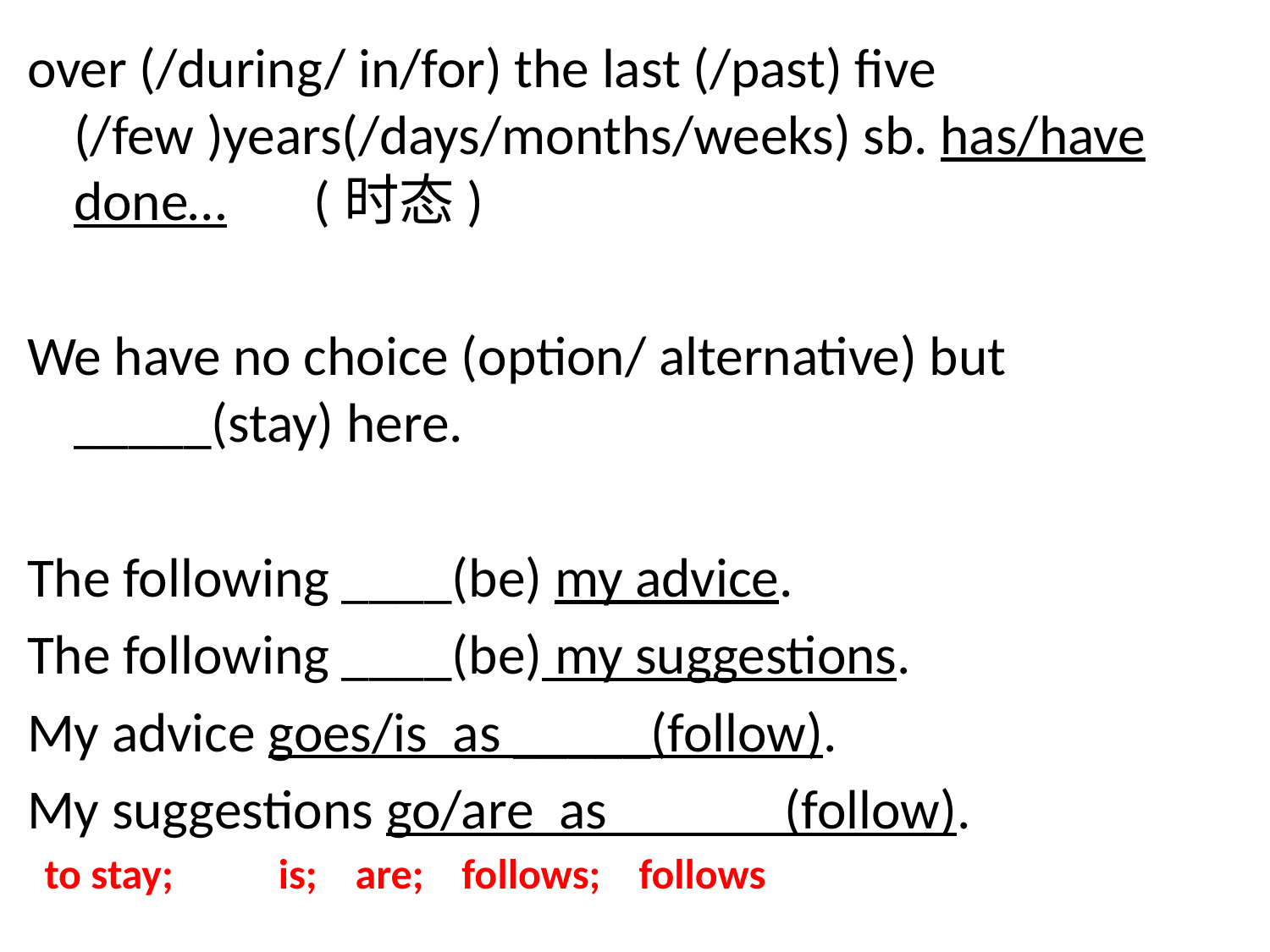

over (/during/ in/for) the last (/past) five (/few )years(/days/months/weeks) sb. has/have done…       (时态)

We have no choice (option/ alternative) but _____(stay) here.

The following ____(be) my advice.
The following ____(be) my suggestions.
My advice goes/is  as _____(follow).
My suggestions go/are  as ______(follow).

to stay;           is;    are;    follows;    follows